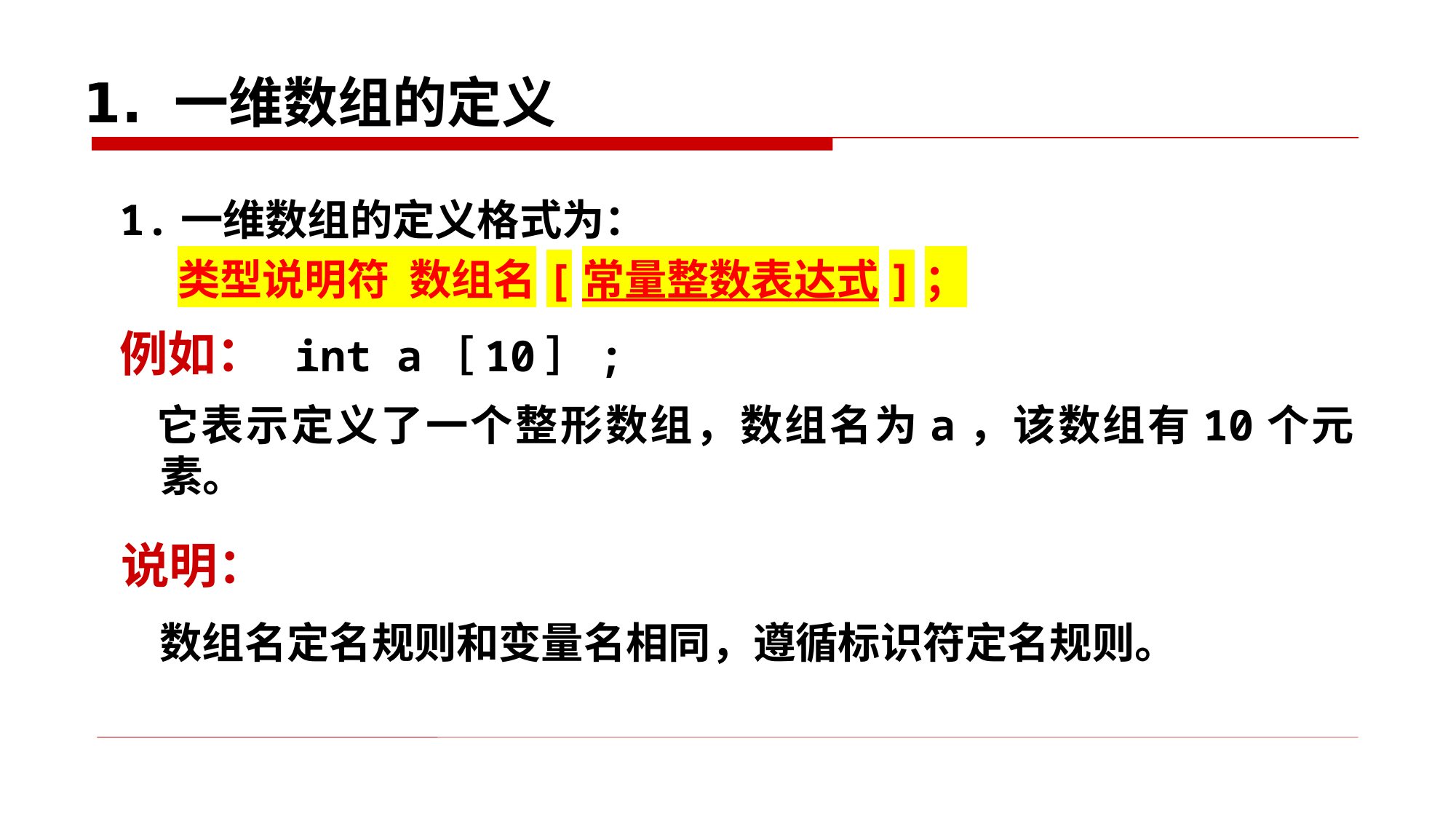

1. 一维数组的定义
8
1.一维数组的定义格式为：
     类型说明符  数组名[常量整数表达式]；
例如：  int a［10］;
  它表示定义了一个整形数组，数组名为a，该数组有10个元素。

说明：
   数组名定名规则和变量名相同，遵循标识符定名规则。